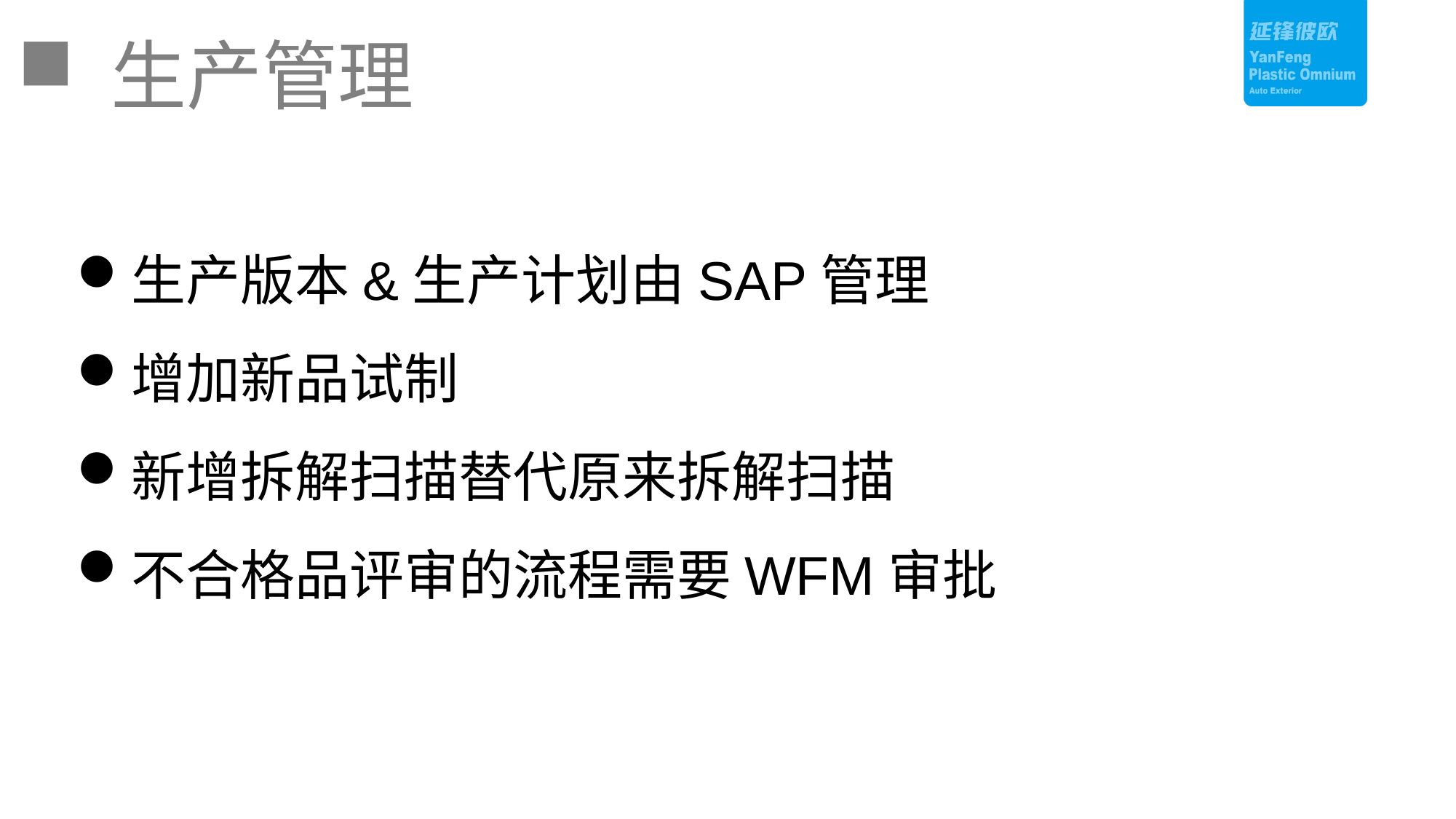

生产管理
生产版本&生产计划由SAP管理
增加新品试制
新增拆解扫描替代原来拆解扫描
不合格品评审的流程需要WFM审批